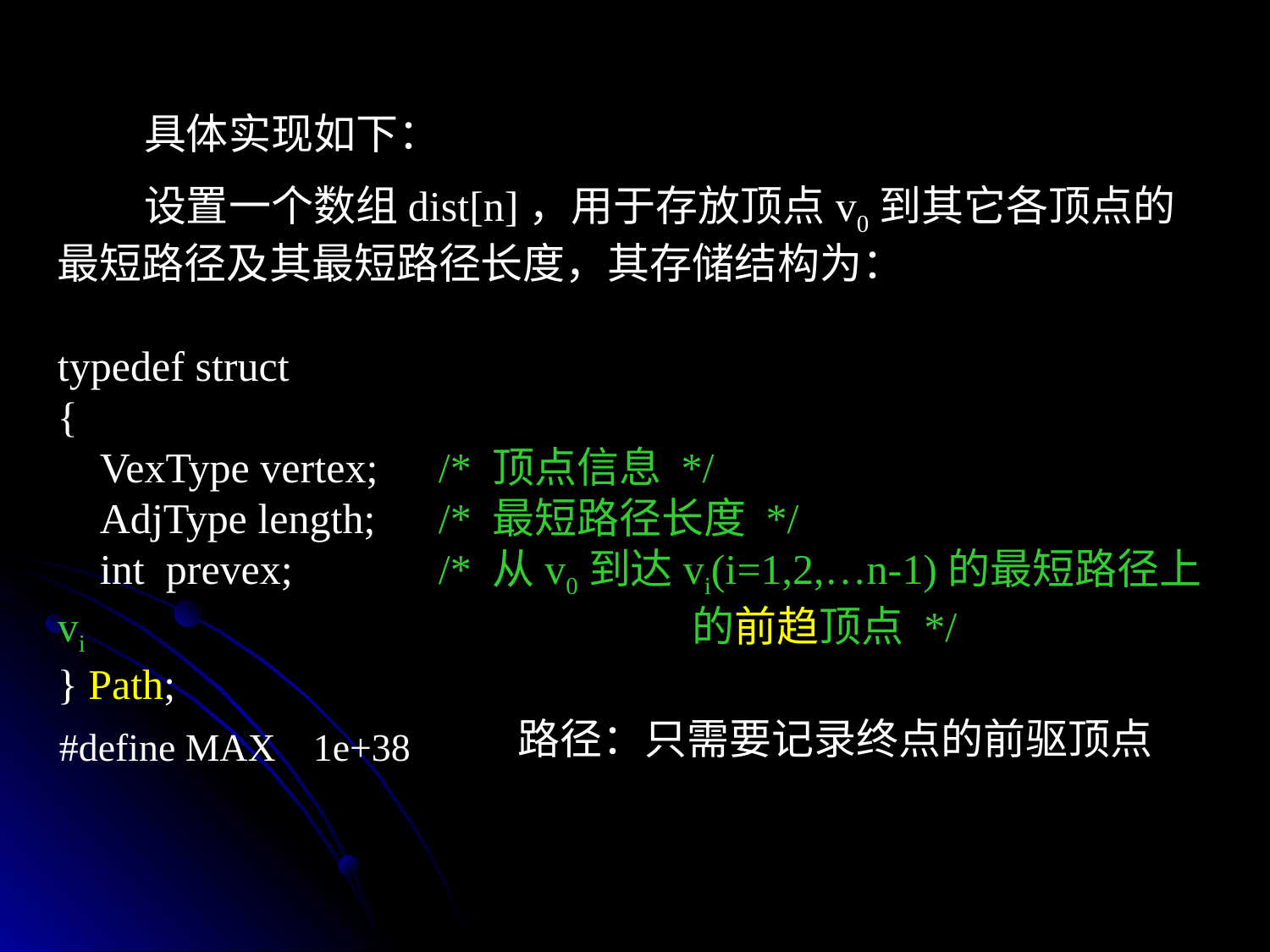

具体实现如下：
        设置一个数组dist[n]，用于存放顶点v0到其它各顶点的最短路径及其最短路径长度，其存储结构为：

typedef struct
{
    VexType vertex;	/* 顶点信息 */
    AdjType length;	/* 最短路径长度 */
    int  prevex;		/* 从v0到达vi(i=1,2,…n-1)的最短路径上vi					的前趋顶点 */
} Path;
路径：只需要记录终点的前驱顶点
#define MAX	1e+38